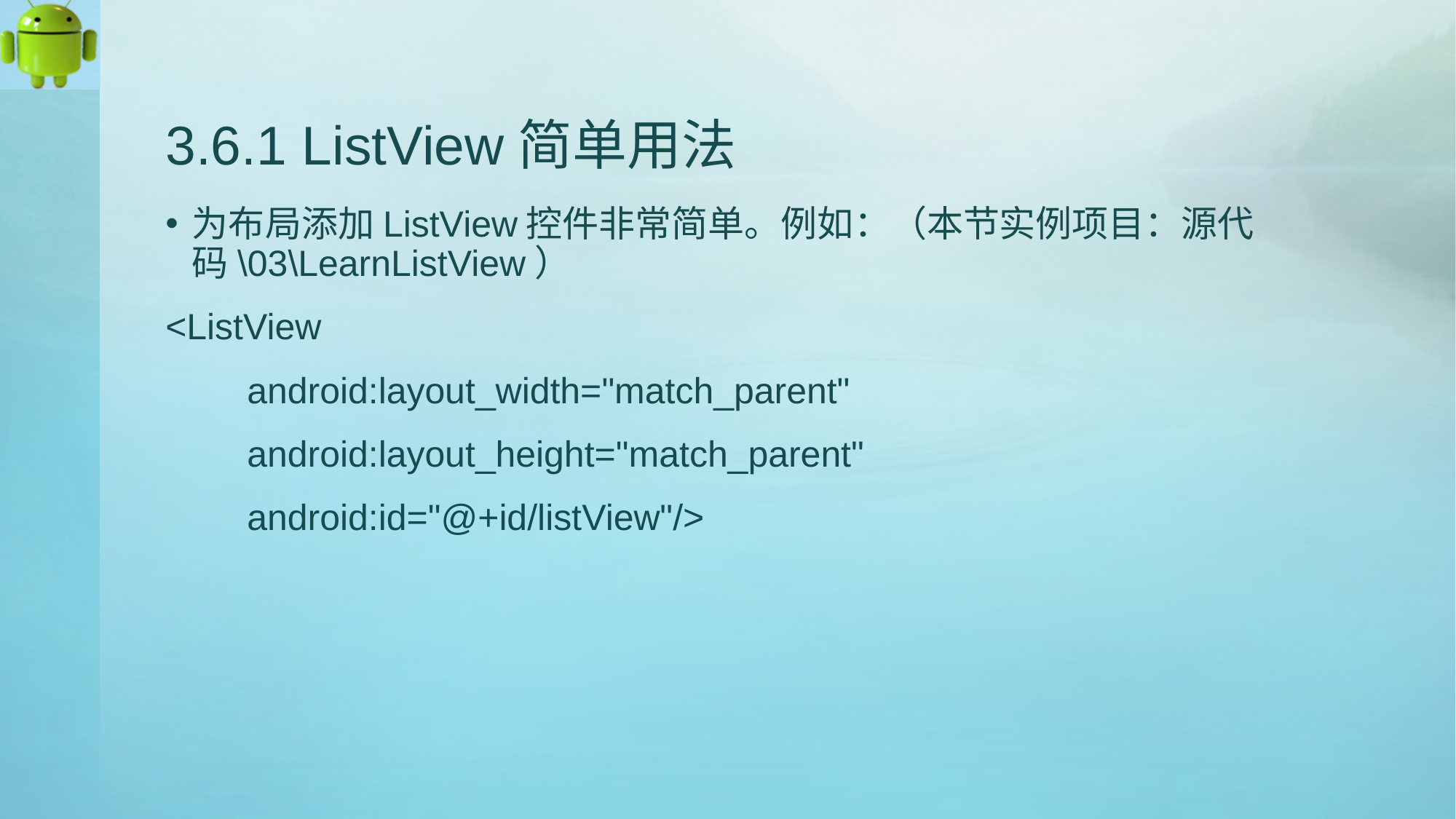

# 3.6.1 ListView简单用法
为布局添加ListView控件非常简单。例如：（本节实例项目：源代码\03\LearnListView）
<ListView
        android:layout_width="match_parent"
        android:layout_height="match_parent"
        android:id="@+id/listView"/>